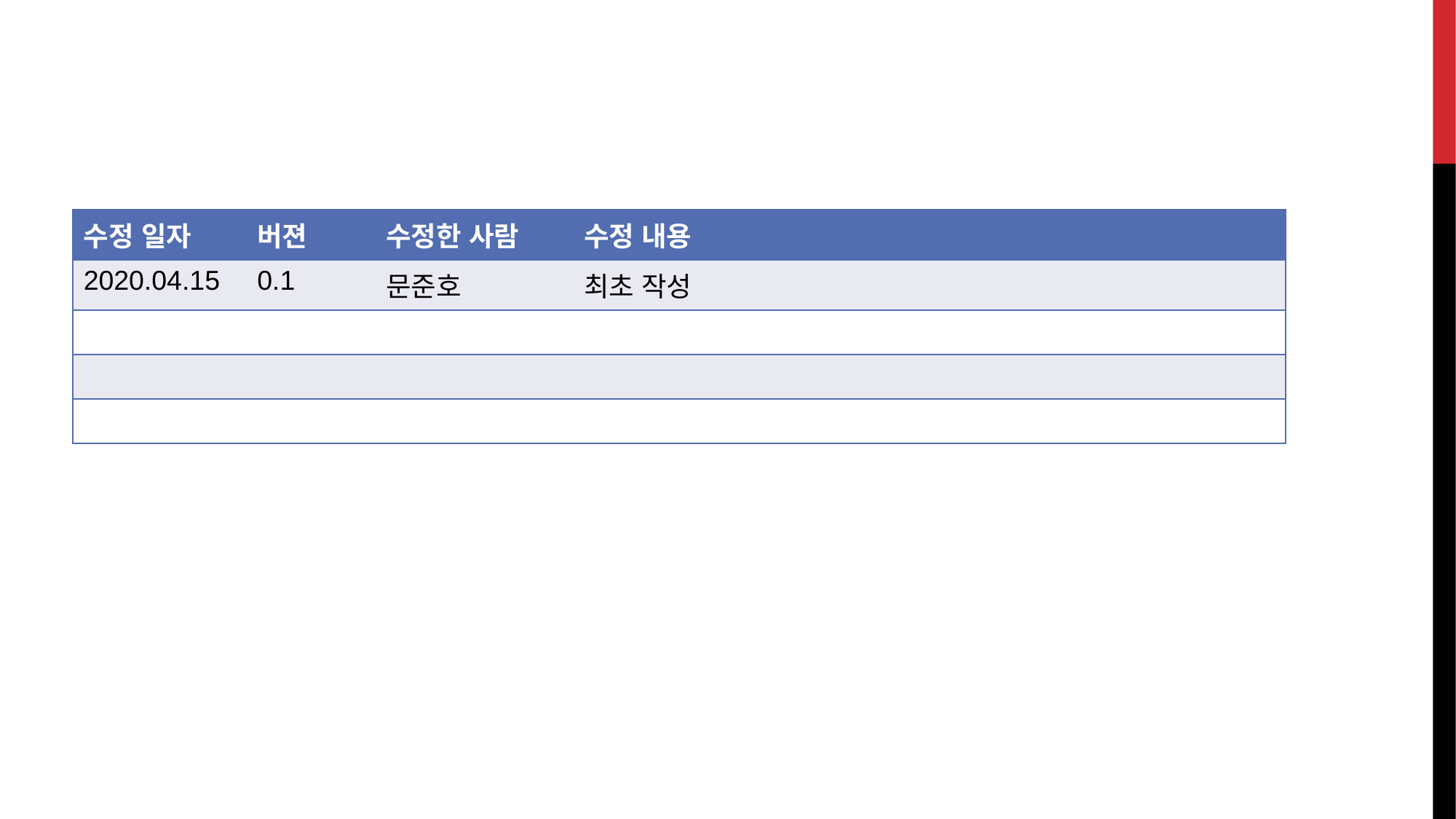

#
| 수정 일자 | 버젼 | 수정한 사람 | 수정 내용 |
| --- | --- | --- | --- |
| 2020.04.15 | 0.1 | 문준호 | 최초 작성 |
|  |  |  |  |
|  |  |  |  |
|  |  |  |  |